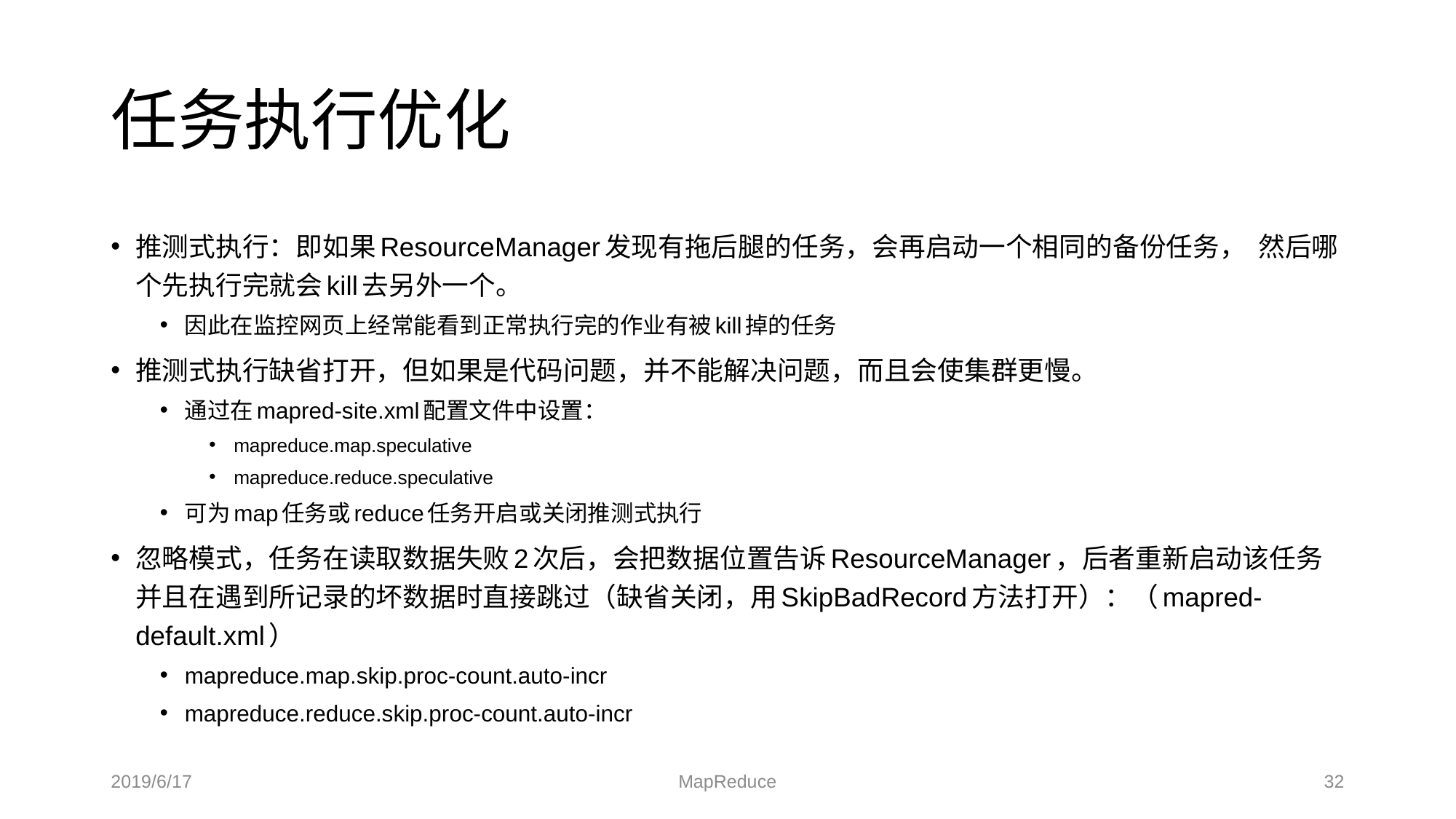

# 任务执行优化
推测式执行：即如果ResourceManager发现有拖后腿的任务，会再启动一个相同的备份任务，  然后哪个先执行完就会kill去另外一个。
因此在监控网页上经常能看到正常执行完的作业有被kill掉的任务
推测式执行缺省打开，但如果是代码问题，并不能解决问题，而且会使集群更慢。
通过在mapred-site.xml配置文件中设置：
mapreduce.map.speculative
mapreduce.reduce.speculative
可为map任务或reduce任务开启或关闭推测式执行
忽略模式，任务在读取数据失败2次后，会把数据位置告诉ResourceManager，后者重新启动该任务并且在遇到所记录的坏数据时直接跳过（缺省关闭，用SkipBadRecord方法打开）：（mapred-default.xml）
mapreduce.map.skip.proc-count.auto-incr
mapreduce.reduce.skip.proc-count.auto-incr

2019/6/17
MapReduce
32